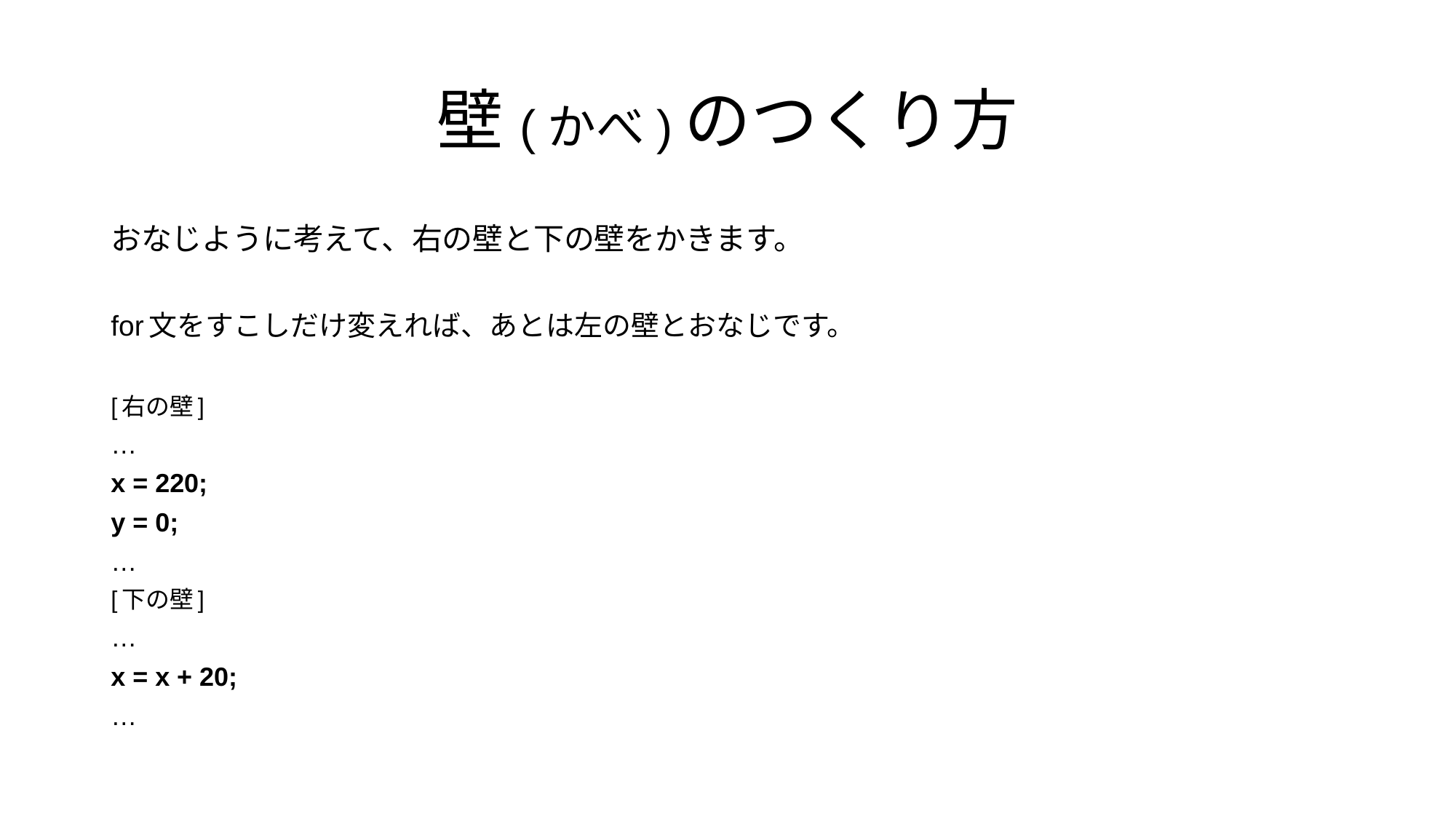

# 壁(かべ)のつくり方
おなじように考えて、右の壁と下の壁をかきます。

for文をすこしだけ変えれば、あとは左の壁とおなじです。

[右の壁]
…
x = 220;
y = 0;
…
[下の壁]
…
x = x + 20;
…